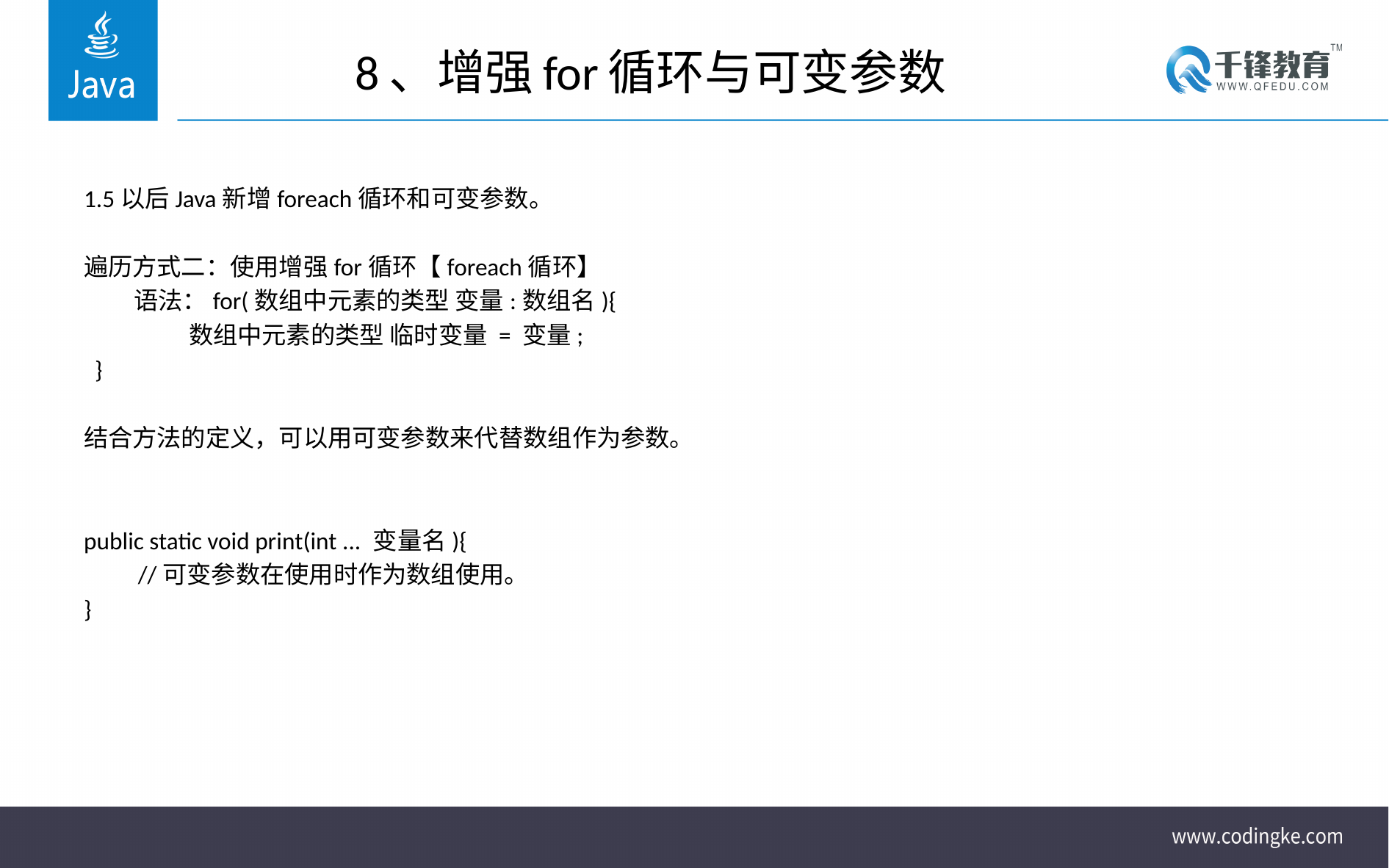

# 8、增强for循环与可变参数
1.5以后Java新增foreach循环和可变参数。

遍历方式二：使用增强for循环【foreach循环】
        语法：for(数组中元素的类型 变量:数组名){
                  数组中元素的类型 临时变量 = 变量;
  }

结合方法的定义，可以用可变参数来代替数组作为参数。

public static void print(int ... 变量名){
	//可变参数在使用时作为数组使用。
}